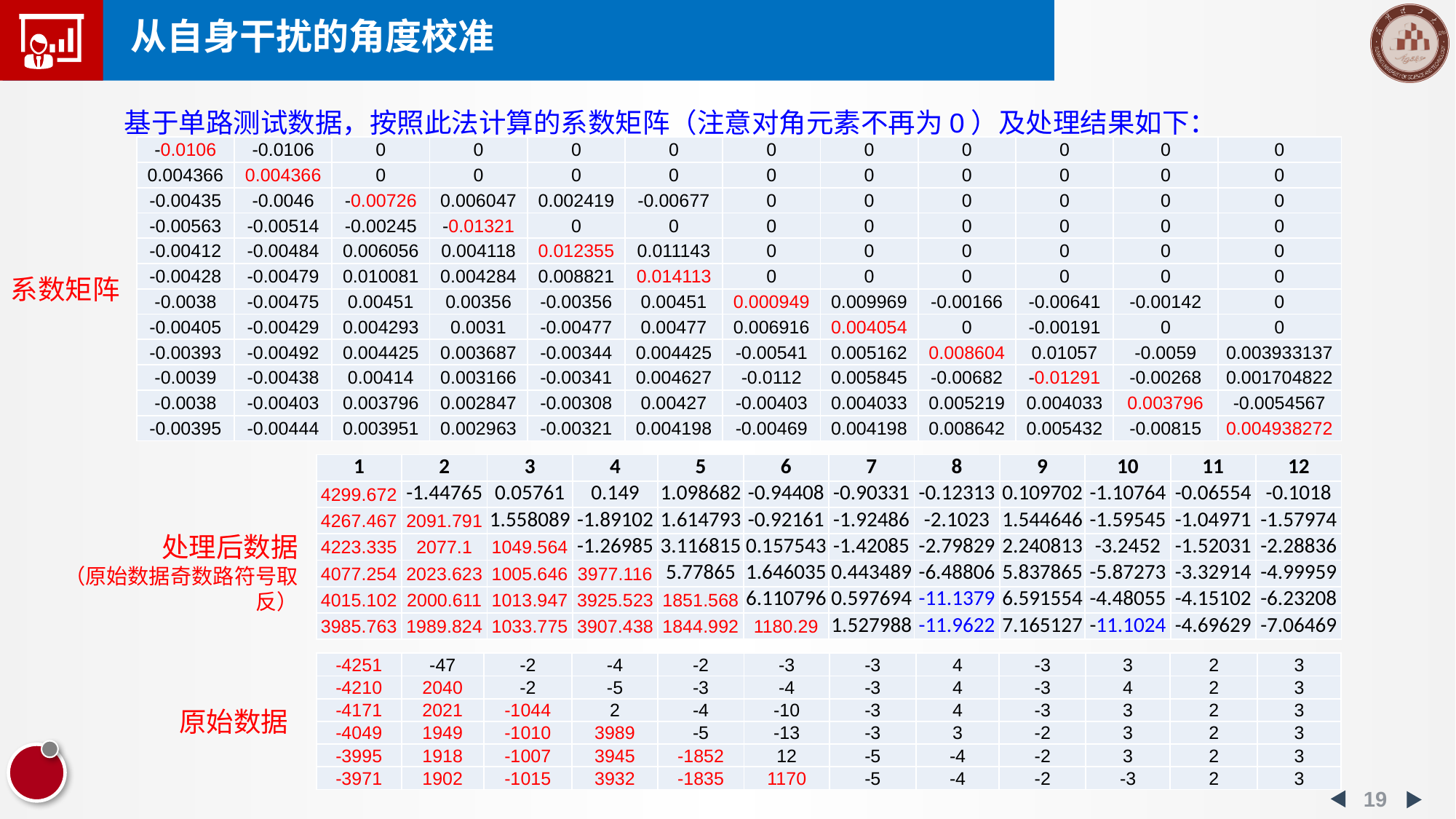

# 从自身干扰的角度校准
基于单路测试数据，按照此法计算的系数矩阵（注意对角元素不再为0）及处理结果如下：
| -0.0106 | -0.0106 | 0 | 0 | 0 | 0 | 0 | 0 | 0 | 0 | 0 | 0 |
| --- | --- | --- | --- | --- | --- | --- | --- | --- | --- | --- | --- |
| 0.004366 | 0.004366 | 0 | 0 | 0 | 0 | 0 | 0 | 0 | 0 | 0 | 0 |
| -0.00435 | -0.0046 | -0.00726 | 0.006047 | 0.002419 | -0.00677 | 0 | 0 | 0 | 0 | 0 | 0 |
| -0.00563 | -0.00514 | -0.00245 | -0.01321 | 0 | 0 | 0 | 0 | 0 | 0 | 0 | 0 |
| -0.00412 | -0.00484 | 0.006056 | 0.004118 | 0.012355 | 0.011143 | 0 | 0 | 0 | 0 | 0 | 0 |
| -0.00428 | -0.00479 | 0.010081 | 0.004284 | 0.008821 | 0.014113 | 0 | 0 | 0 | 0 | 0 | 0 |
| -0.0038 | -0.00475 | 0.00451 | 0.00356 | -0.00356 | 0.00451 | 0.000949 | 0.009969 | -0.00166 | -0.00641 | -0.00142 | 0 |
| -0.00405 | -0.00429 | 0.004293 | 0.0031 | -0.00477 | 0.00477 | 0.006916 | 0.004054 | 0 | -0.00191 | 0 | 0 |
| -0.00393 | -0.00492 | 0.004425 | 0.003687 | -0.00344 | 0.004425 | -0.00541 | 0.005162 | 0.008604 | 0.01057 | -0.0059 | 0.003933137 |
| -0.0039 | -0.00438 | 0.00414 | 0.003166 | -0.00341 | 0.004627 | -0.0112 | 0.005845 | -0.00682 | -0.01291 | -0.00268 | 0.001704822 |
| -0.0038 | -0.00403 | 0.003796 | 0.002847 | -0.00308 | 0.00427 | -0.00403 | 0.004033 | 0.005219 | 0.004033 | 0.003796 | -0.0054567 |
| -0.00395 | -0.00444 | 0.003951 | 0.002963 | -0.00321 | 0.004198 | -0.00469 | 0.004198 | 0.008642 | 0.005432 | -0.00815 | 0.004938272 |
系数矩阵
| 1 | 2 | 3 | 4 | 5 | 6 | 7 | 8 | 9 | 10 | 11 | 12 |
| --- | --- | --- | --- | --- | --- | --- | --- | --- | --- | --- | --- |
| 4299.672 | -1.44765 | 0.05761 | 0.149 | 1.098682 | -0.94408 | -0.90331 | -0.12313 | 0.109702 | -1.10764 | -0.06554 | -0.1018 |
| 4267.467 | 2091.791 | 1.558089 | -1.89102 | 1.614793 | -0.92161 | -1.92486 | -2.1023 | 1.544646 | -1.59545 | -1.04971 | -1.57974 |
| 4223.335 | 2077.1 | 1049.564 | -1.26985 | 3.116815 | 0.157543 | -1.42085 | -2.79829 | 2.240813 | -3.2452 | -1.52031 | -2.28836 |
| 4077.254 | 2023.623 | 1005.646 | 3977.116 | 5.77865 | 1.646035 | 0.443489 | -6.48806 | 5.837865 | -5.87273 | -3.32914 | -4.99959 |
| 4015.102 | 2000.611 | 1013.947 | 3925.523 | 1851.568 | 6.110796 | 0.597694 | -11.1379 | 6.591554 | -4.48055 | -4.15102 | -6.23208 |
| 3985.763 | 1989.824 | 1033.775 | 3907.438 | 1844.992 | 1180.29 | 1.527988 | -11.9622 | 7.165127 | -11.1024 | -4.69629 | -7.06469 |
 处理后数据
（原始数据奇数路符号取反）
| -4251 | -47 | -2 | -4 | -2 | -3 | -3 | 4 | -3 | 3 | 2 | 3 |
| --- | --- | --- | --- | --- | --- | --- | --- | --- | --- | --- | --- |
| -4210 | 2040 | -2 | -5 | -3 | -4 | -3 | 4 | -3 | 4 | 2 | 3 |
| -4171 | 2021 | -1044 | 2 | -4 | -10 | -3 | 4 | -3 | 3 | 2 | 3 |
| -4049 | 1949 | -1010 | 3989 | -5 | -13 | -3 | 3 | -2 | 3 | 2 | 3 |
| -3995 | 1918 | -1007 | 3945 | -1852 | 12 | -5 | -4 | -2 | 3 | 2 | 3 |
| -3971 | 1902 | -1015 | 3932 | -1835 | 1170 | -5 | -4 | -2 | -3 | 2 | 3 |
原始数据
19